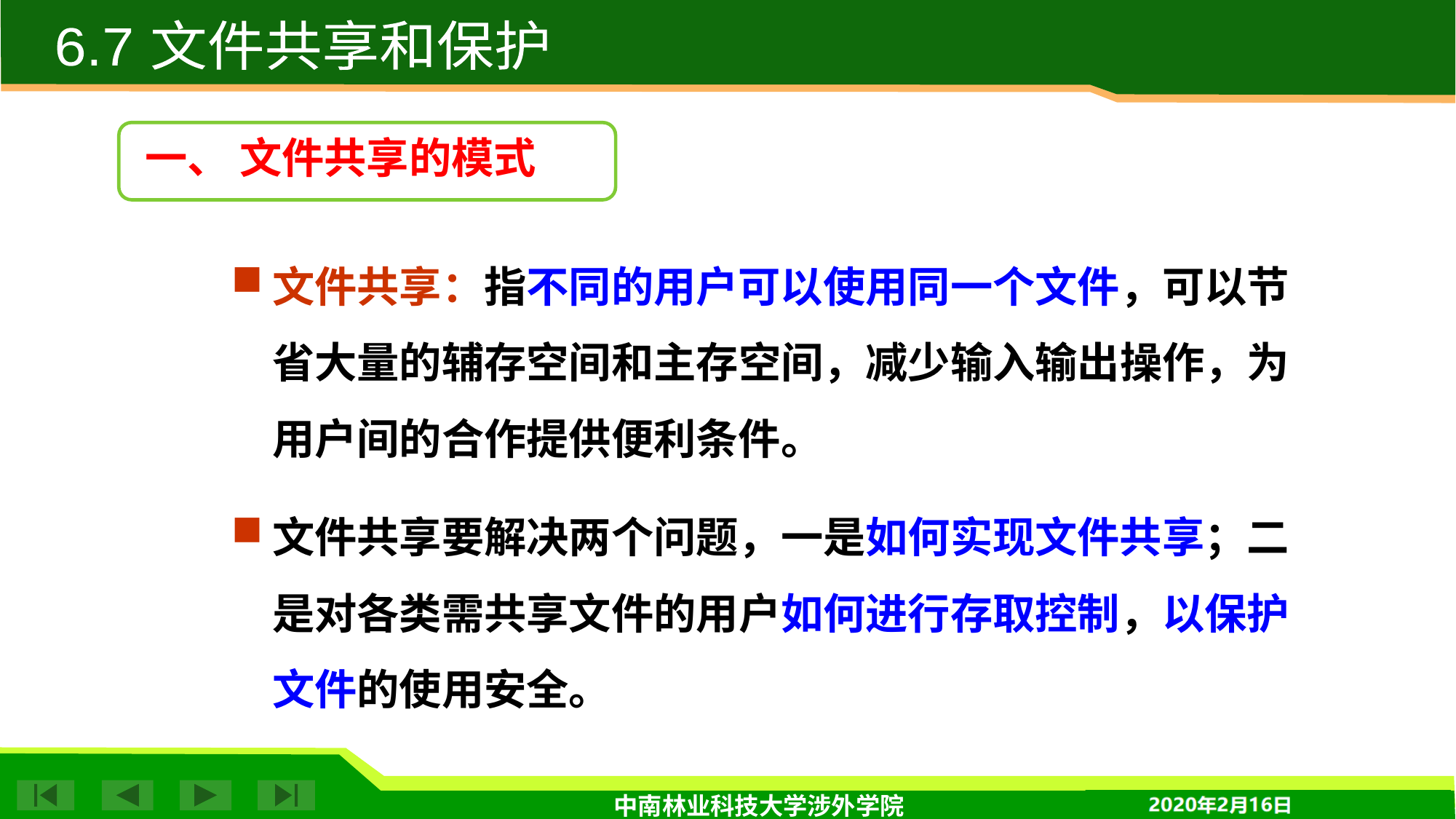

6.7 文件共享和保护

一、 文件共享的模式
文件共享：指不同的用户可以使用同一个文件，可以节省大量的辅存空间和主存空间，减少输入输出操作，为用户间的合作提供便利条件。
文件共享要解决两个问题，一是如何实现文件共享；二是对各类需共享文件的用户如何进行存取控制，以保护文件的使用安全。